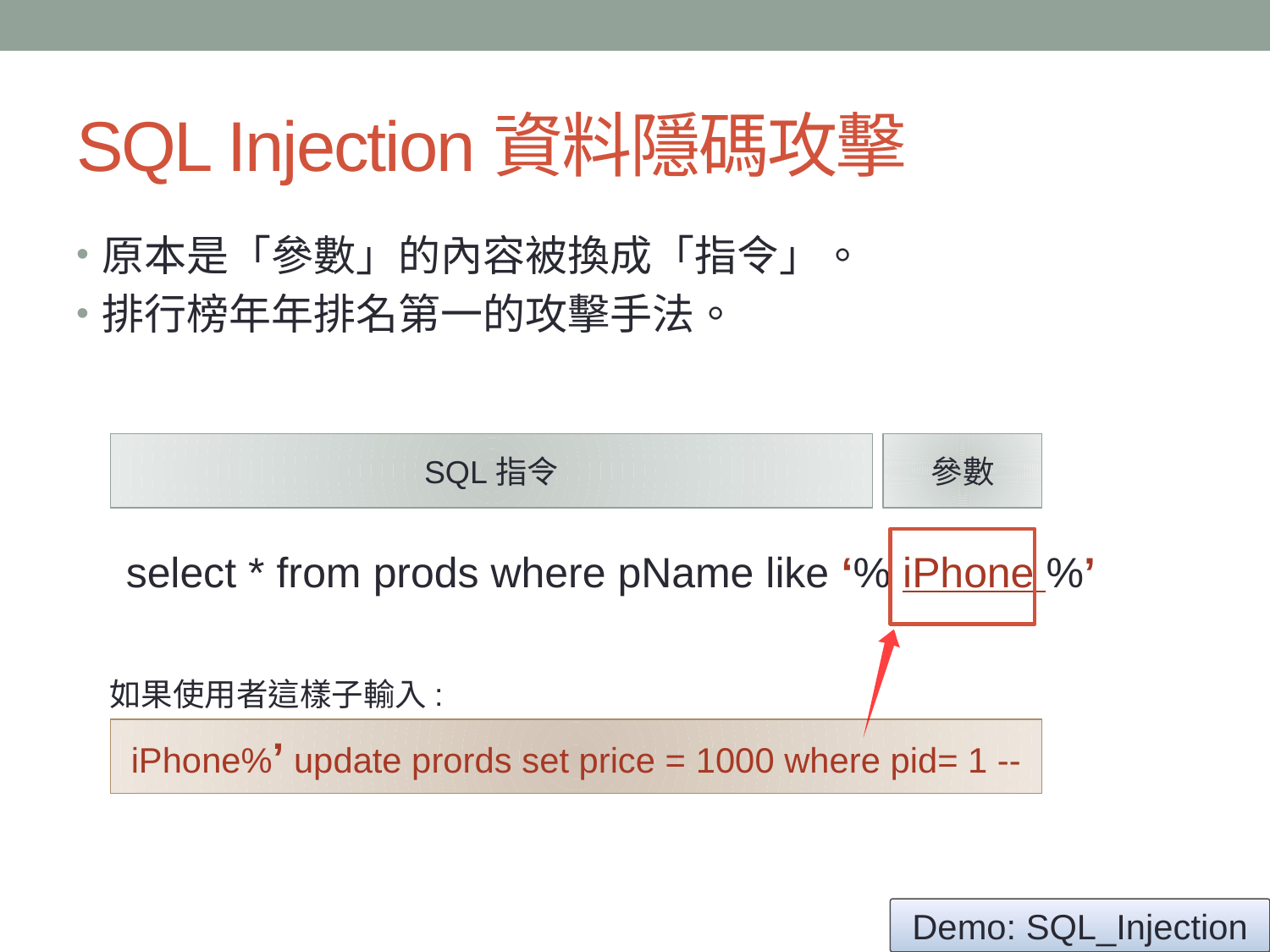

# SQL Injection資料隱碼攻擊
原本是「參數」的內容被換成「指令」。
排行榜年年排名第一的攻擊手法。
SQL指令
參數

select * from prods where pName like ‘% iPhone %’
如果使用者這樣子輸入:

iPhone%’ update prords set price = 1000 where pid= 1 --
Demo: SQL_Injection